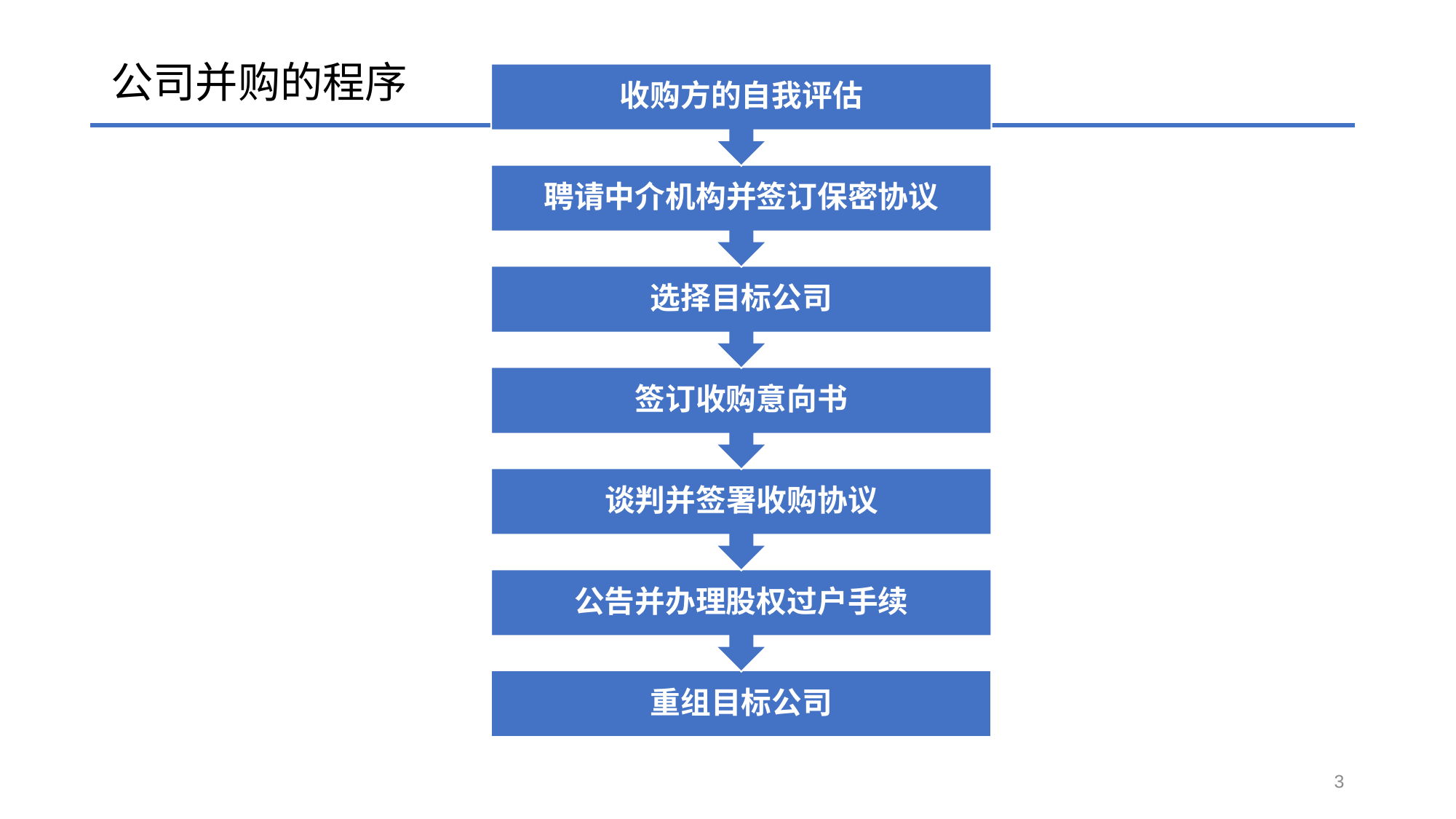

# 公司并购的程序
重组目标公司
公告并办理股权过户手续
谈判并签署收购协议
签订收购意向书
选择目标公司
聘请中介机构并签订保密协议
收购方的自我评估
3